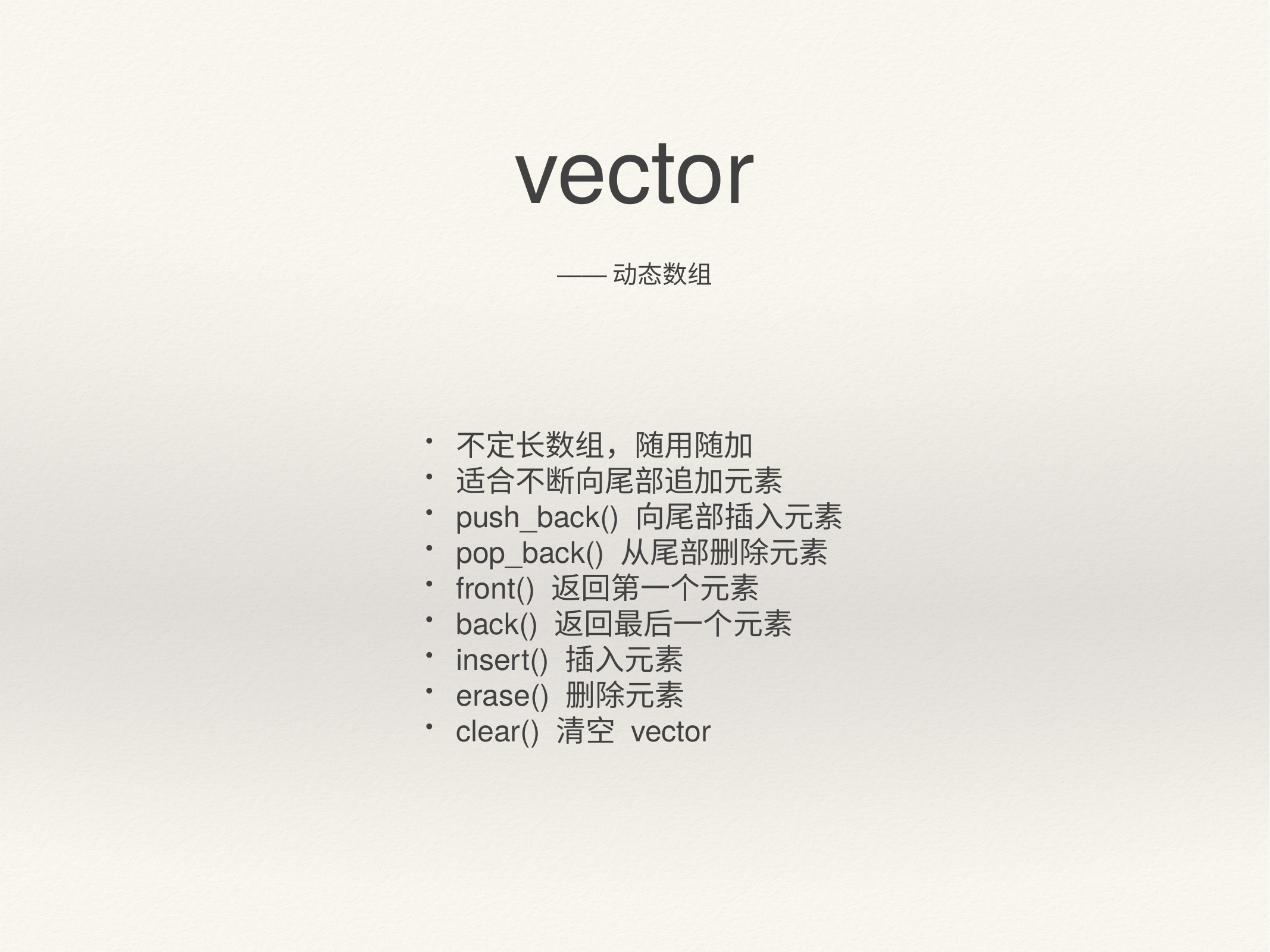

vector
——动态数组
不定长数组，随用随加
适合不断向尾部追加元素
push_back() 向尾部插入元素
pop_back() 从尾部删除元素
front() 返回第一个元素
back() 返回最后一个元素
insert() 插入元素
erase() 删除元素
clear() 清空 vector